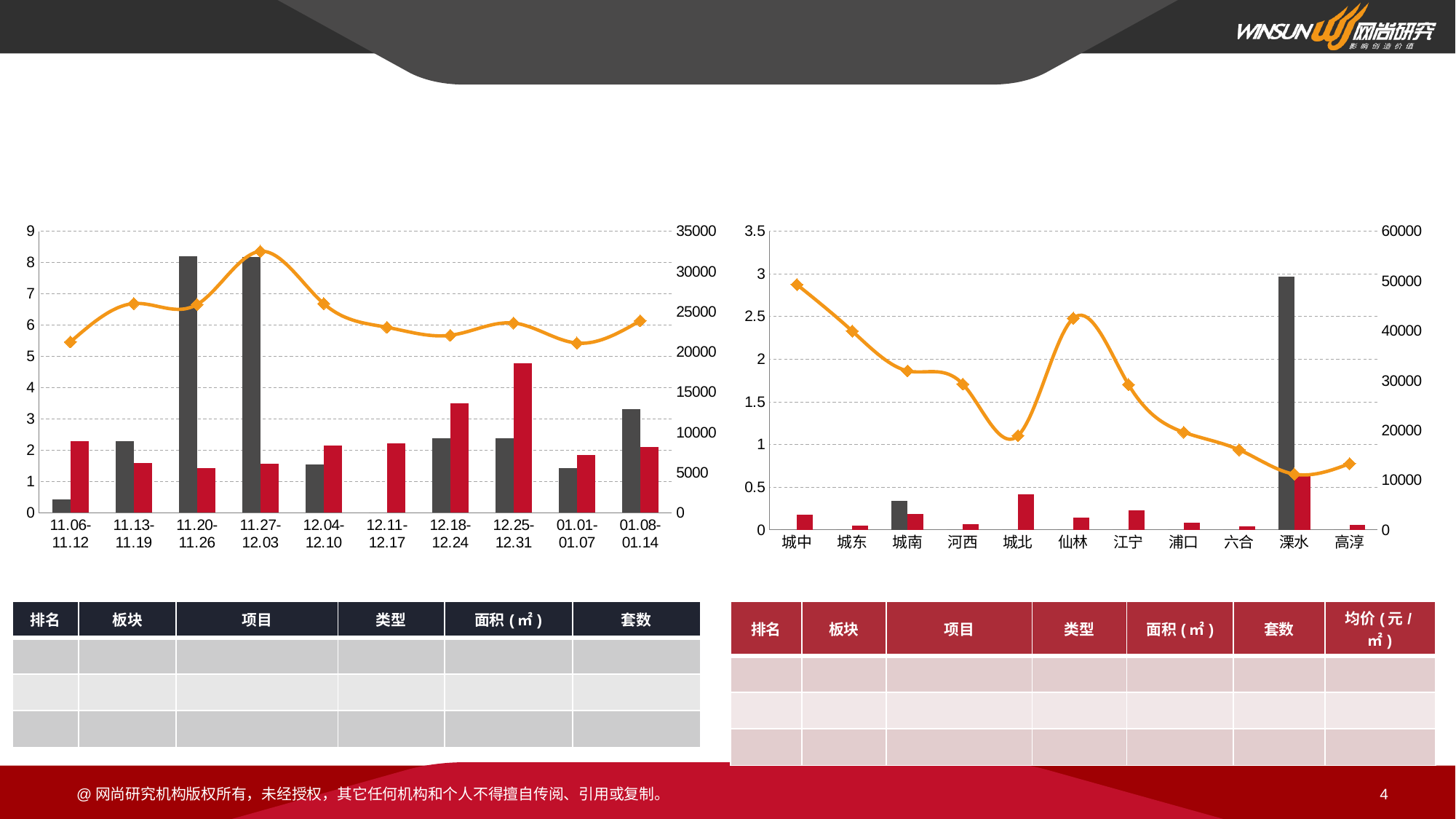

#

### Chart

| Category | 上市面积（万㎡） | 成交面积（万㎡） | 成交均价（元/㎡） |
|---|---|---|---|
| 11.06-11.12 | 0.42 | 2.28 | 21243.0 |
| 11.13-11.19 | 2.28 | 1.6 | 26014.0 |
| 11.20-11.26 | 8.2 | 1.42 | 25895.0 |
| 11.27-12.03 | 8.17 | 1.57 | 32512.0 |
| 12.04-12.10 | 1.55 | 2.14 | 26009.0 |
| 12.11-12.17 | 0.0 | 2.23 | 23064.0 |
| 12.18-12.24 | 2.39 | 3.49 | 22067.0 |
| 12.25-12.31 | 2.38 | 4.79 | 23593.0 |
| 01.01-01.07 | 1.43 | 1.84 | 21100.0 |
| 01.08-01.14 | 3.31 | 2.11 | 23873.0 |

### Chart

| Category | 上市面积（万㎡） | 成交面积（万㎡） | 成交均价（元/㎡） |
|---|---|---|---|
| 城中 | 0.0 | 0.18 | 49293.0 |
| 城东 | 0.0 | 0.05 | 39946.0 |
| 城南 | 0.34 | 0.19 | 31960.0 |
| 河西 | 0.0 | 0.07 | 29299.0 |
| 城北 | 0.0 | 0.42 | 18923.0 |
| 仙林 | 0.0 | 0.14 | 42521.0 |
| 江宁 | 0.0 | 0.23 | 29190.0 |
| 浦口 | 0.0 | 0.08 | 19610.0 |
| 六合 | 0.0 | 0.04 | 16090.0 |
| 溧水 | 2.97 | 0.63 | 11197.0 |
| 高淳 | 0.0 | 0.06 | 13295.0 |

| 排名 | 板块 | 项目 | 类型 | 面积(㎡) | 套数 |
| --- | --- | --- | --- | --- | --- |
|  |  |  |  |  |  |
|  |  |  |  |  |  |
|  |  |  |  |  |  |
| 排名 | 板块 | 项目 | 类型 | 面积(㎡) | 套数 | 均价(元/㎡) |
| --- | --- | --- | --- | --- | --- | --- |
|  |  |  |  |  |  |  |
|  |  |  |  |  |  |  |
|  |  |  |  |  |  |  |
4